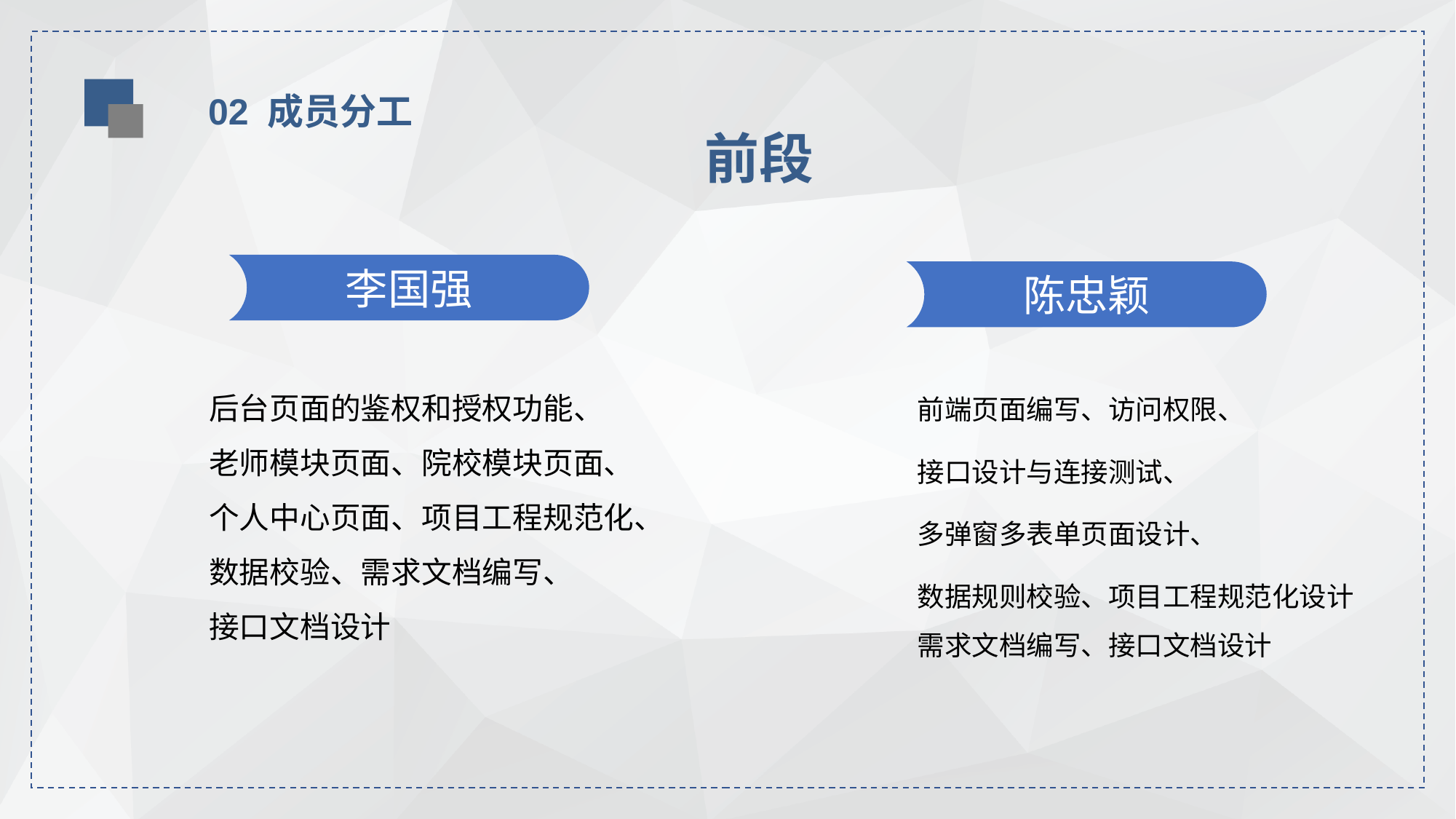

02 成员分工
前段
李国强
陈忠颖
前端页面编写、访问权限、
接口设计与连接测试、
多弹窗多表单页面设计、
数据规则校验、项目工程规范化设计
需求文档编写、接口文档设计

后台页面的鉴权和授权功能、
老师模块页面、院校模块页面、
个人中心页面、项目工程规范化、
数据校验、需求文档编写、
接口文档设计